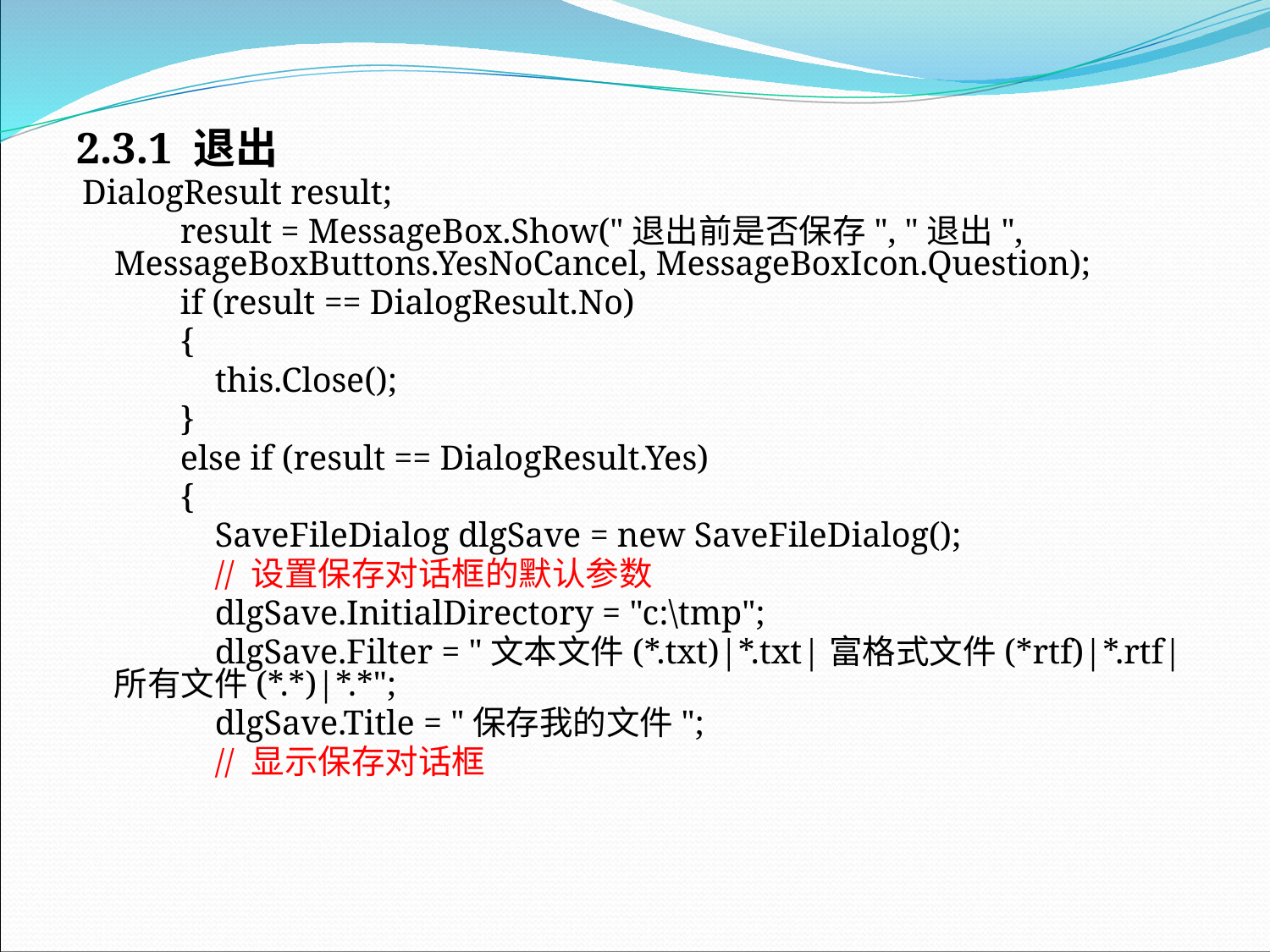

2.3.1 退出
 DialogResult result;
            result = MessageBox.Show("退出前是否保存", "退出", MessageBoxButtons.YesNoCancel, MessageBoxIcon.Question);
            if (result == DialogResult.No)
            {
                this.Close();
            }
            else if (result == DialogResult.Yes)
            {
                SaveFileDialog dlgSave = new SaveFileDialog();
                // 设置保存对话框的默认参数
                dlgSave.InitialDirectory = "c:\tmp";
                dlgSave.Filter = "文本文件(*.txt)|*.txt|富格式文件(*rtf)|*.rtf|所有文件(*.*)|*.*";
                dlgSave.Title = "保存我的文件";
                // 显示保存对话框